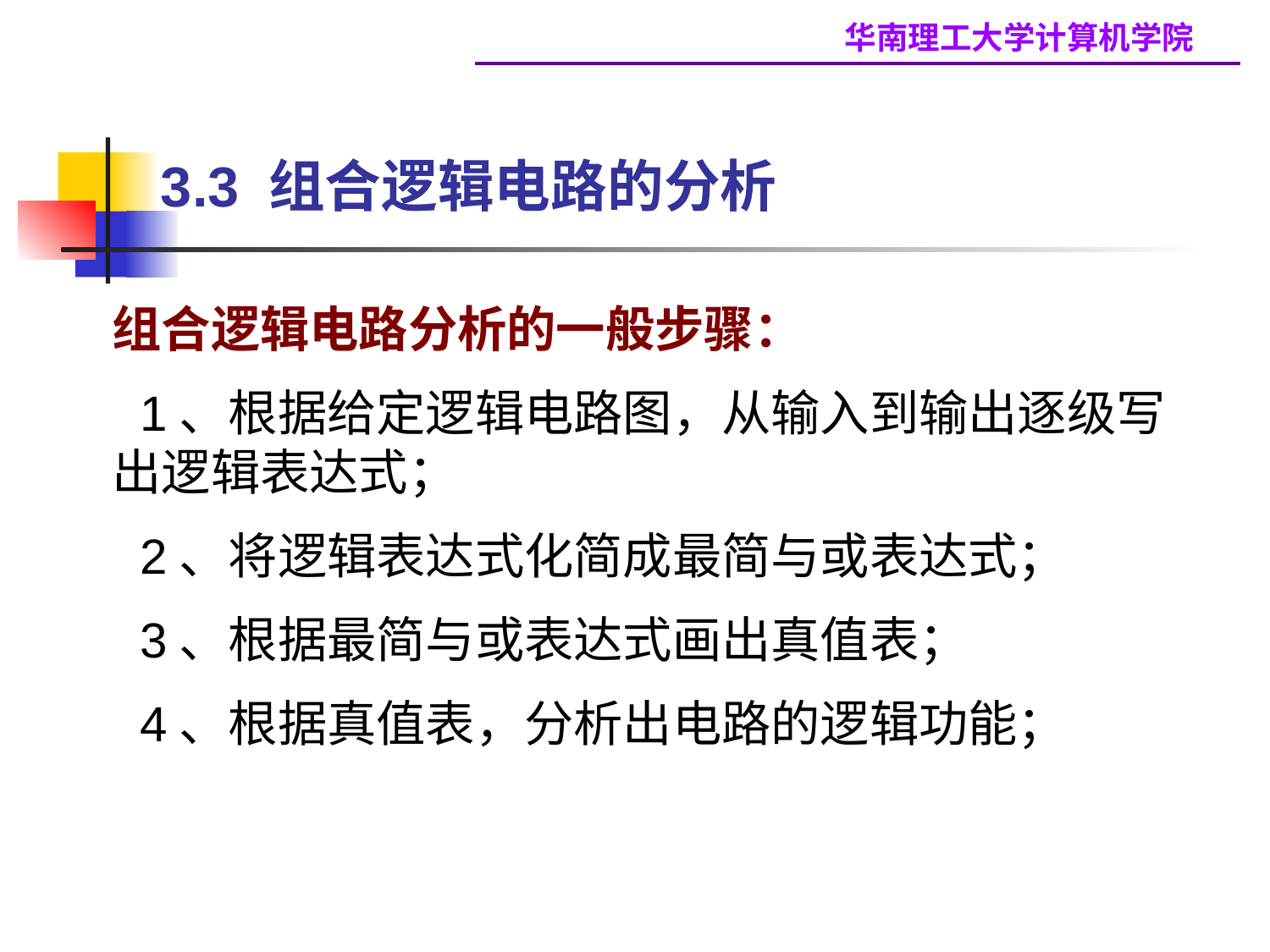

3.3 组合逻辑电路的分析
组合逻辑电路分析的一般步骤：
  1、根据给定逻辑电路图，从输入到输出逐级写出逻辑表达式；
  2、将逻辑表达式化简成最简与或表达式；
  3、根据最简与或表达式画出真值表；
  4、根据真值表，分析出电路的逻辑功能；